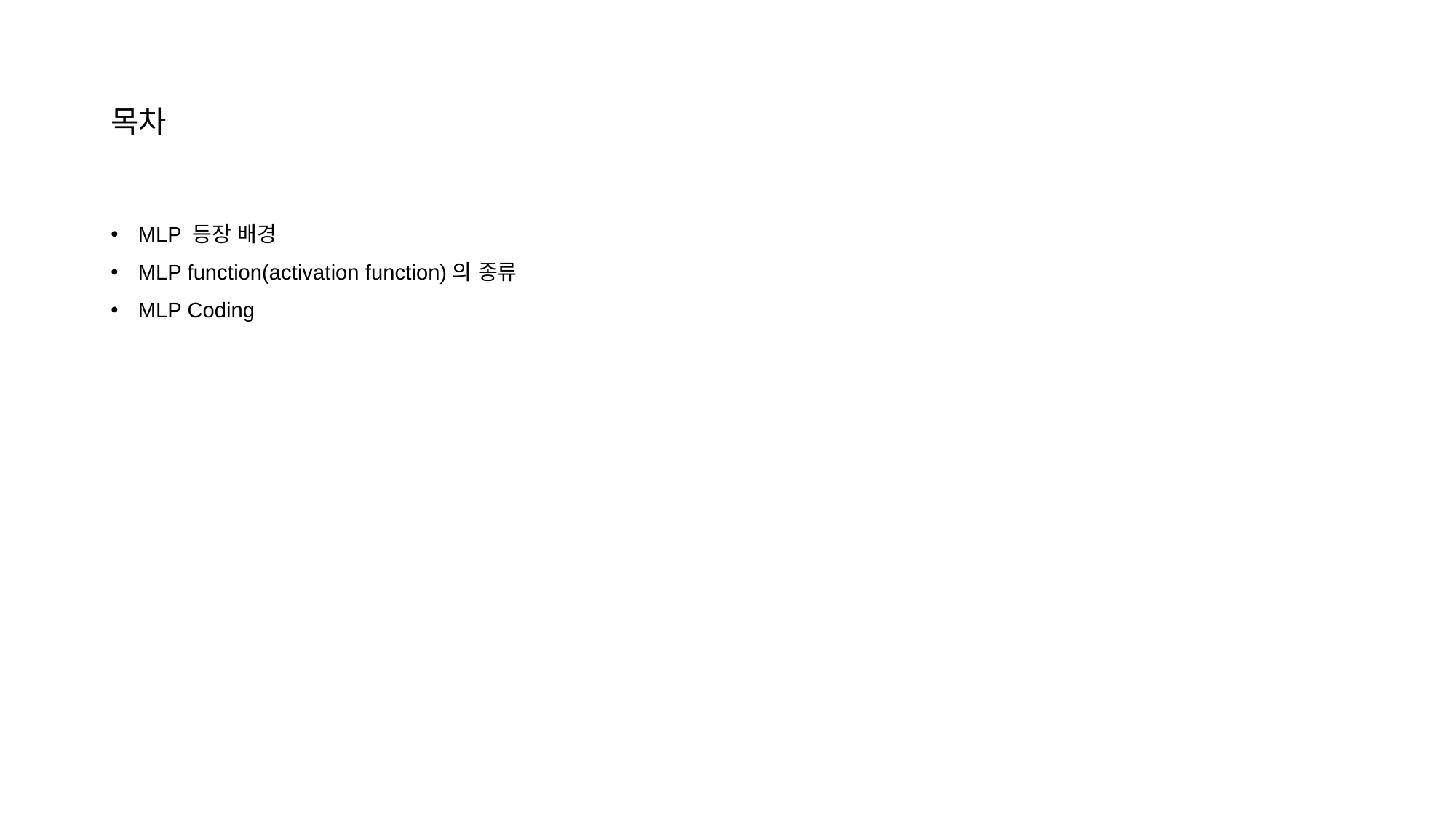

# 목차
MLP 등장 배경
MLP function(activation function)의 종류
MLP Coding